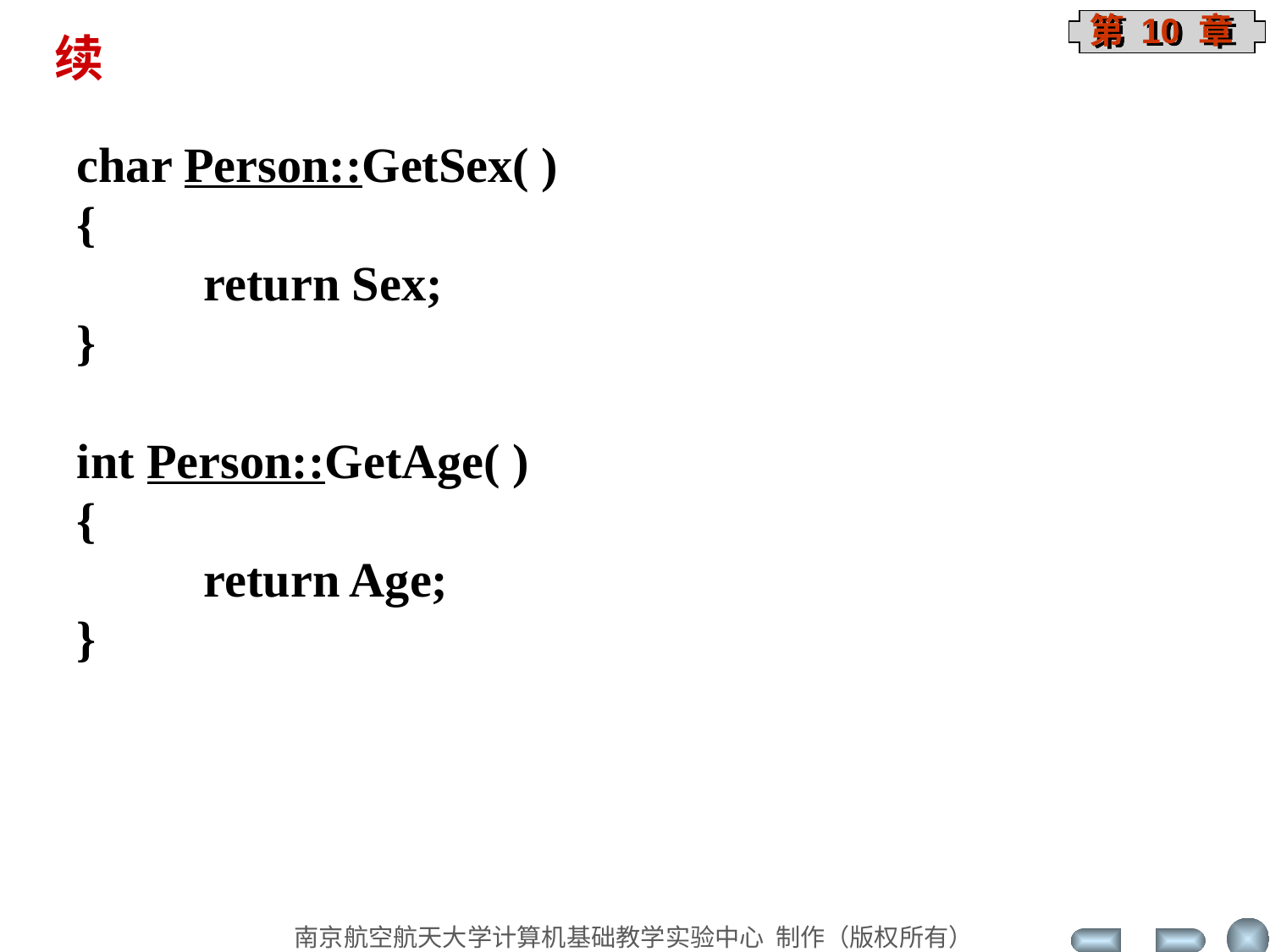

续
char Person::GetSex( )
{
	return Sex;
}

int Person::GetAge( )
{
	return Age;
}